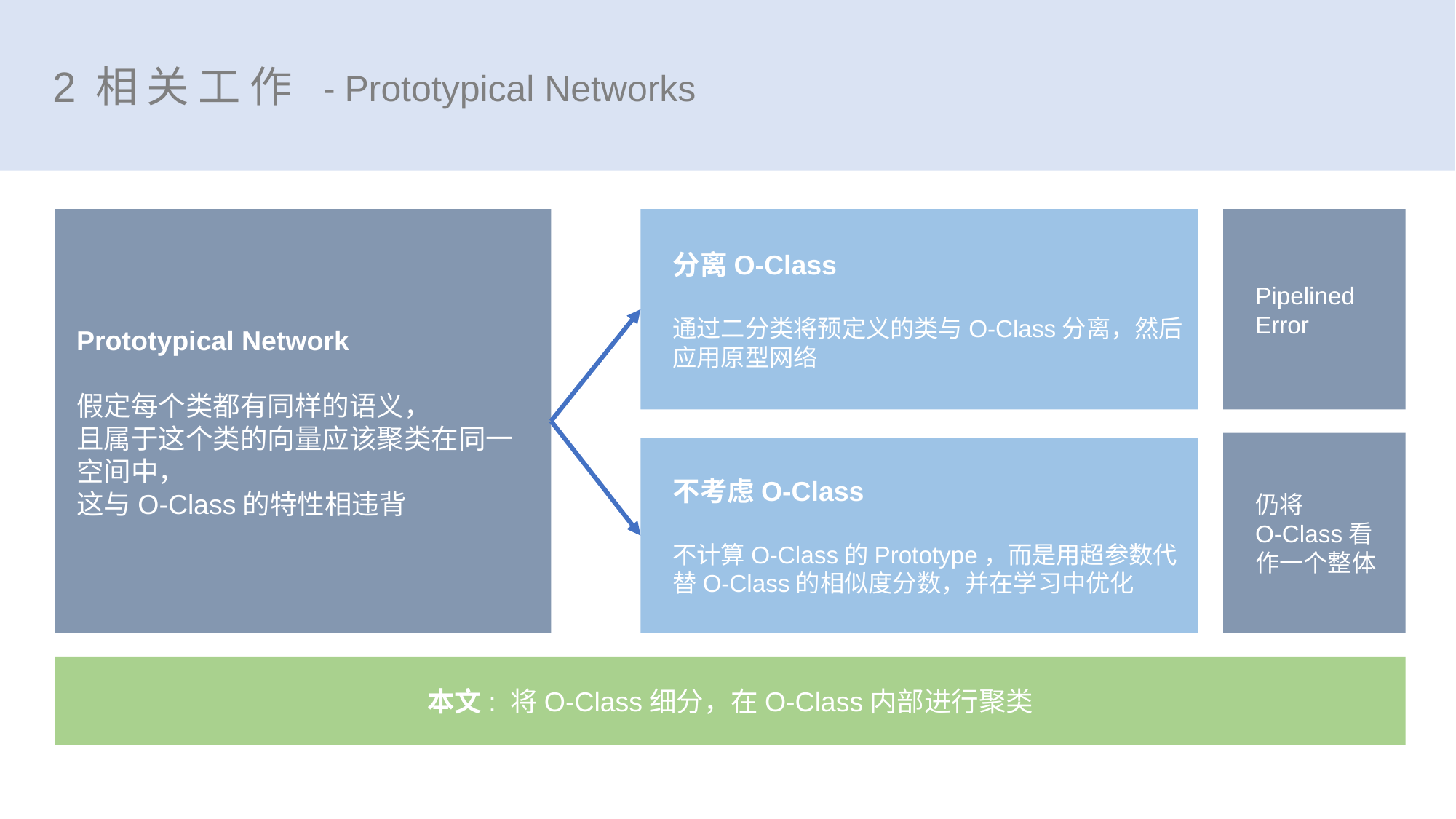

2相关工作
-Prototypical Networks
分离O-Class

通过二分类将预定义的类与O-Class分离，然后应用原型网络
Pipelined Error
Prototypical Network

假定每个类都有同样的语义，
且属于这个类的向量应该聚类在同一空间中，
这与O-Class的特性相违背
仍将
O-Class看作一个整体
不考虑O-Class

不计算O-Class的Prototype，而是用超参数代替O-Class的相似度分数，并在学习中优化
本文: 将O-Class细分，在O-Class内部进行聚类